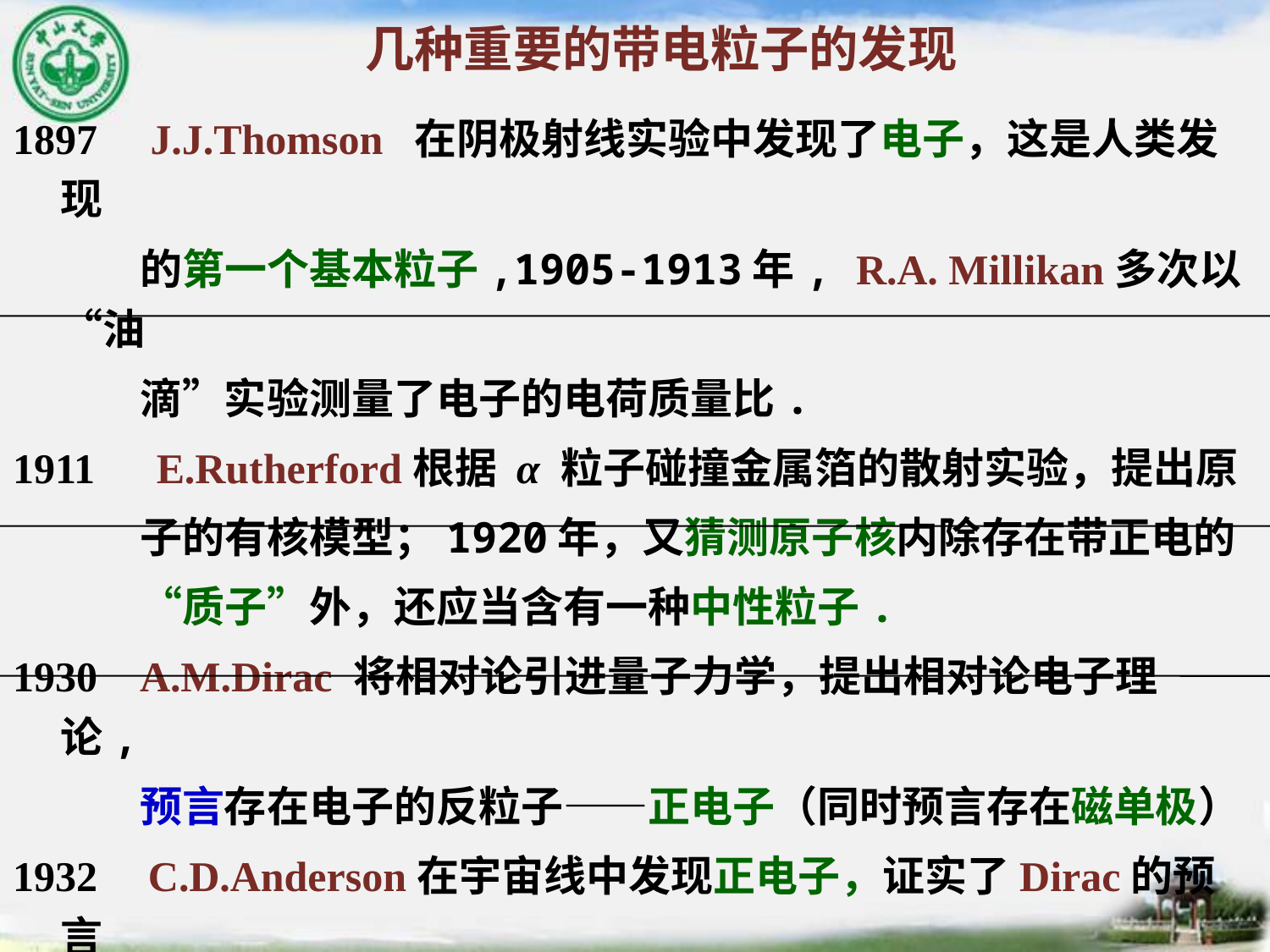

几种重要的带电粒子的发现
1897     J.J.Thomson  在阴极射线实验中发现了电子，这是人类发现
　　　的第一个基本粒子,1905-1913年, R.A. Millikan多次以“油
　　　滴”实验测量了电子的电荷质量比.
1911   E.Rutherford根据 α 粒子碰撞金属箔的散射实验，提出原
　　　子的有核模型；1920年，又猜测原子核内除存在带正电的
　　　“质子”外，还应当含有一种中性粒子.
1930    A.M.Dirac 将相对论引进量子力学，提出相对论电子理论,
　　　预言存在电子的反粒子——正电子（同时预言存在磁单极）
1932  C.D.Anderson在宇宙线中发现正电子，证实了Dirac的预言
      J.Chadwick发现中子，证实了Rutherford的猜测
            W.K.Heisenborg 和伊万年科各自建立原子核由质子和中子
　　　组成的假说

7